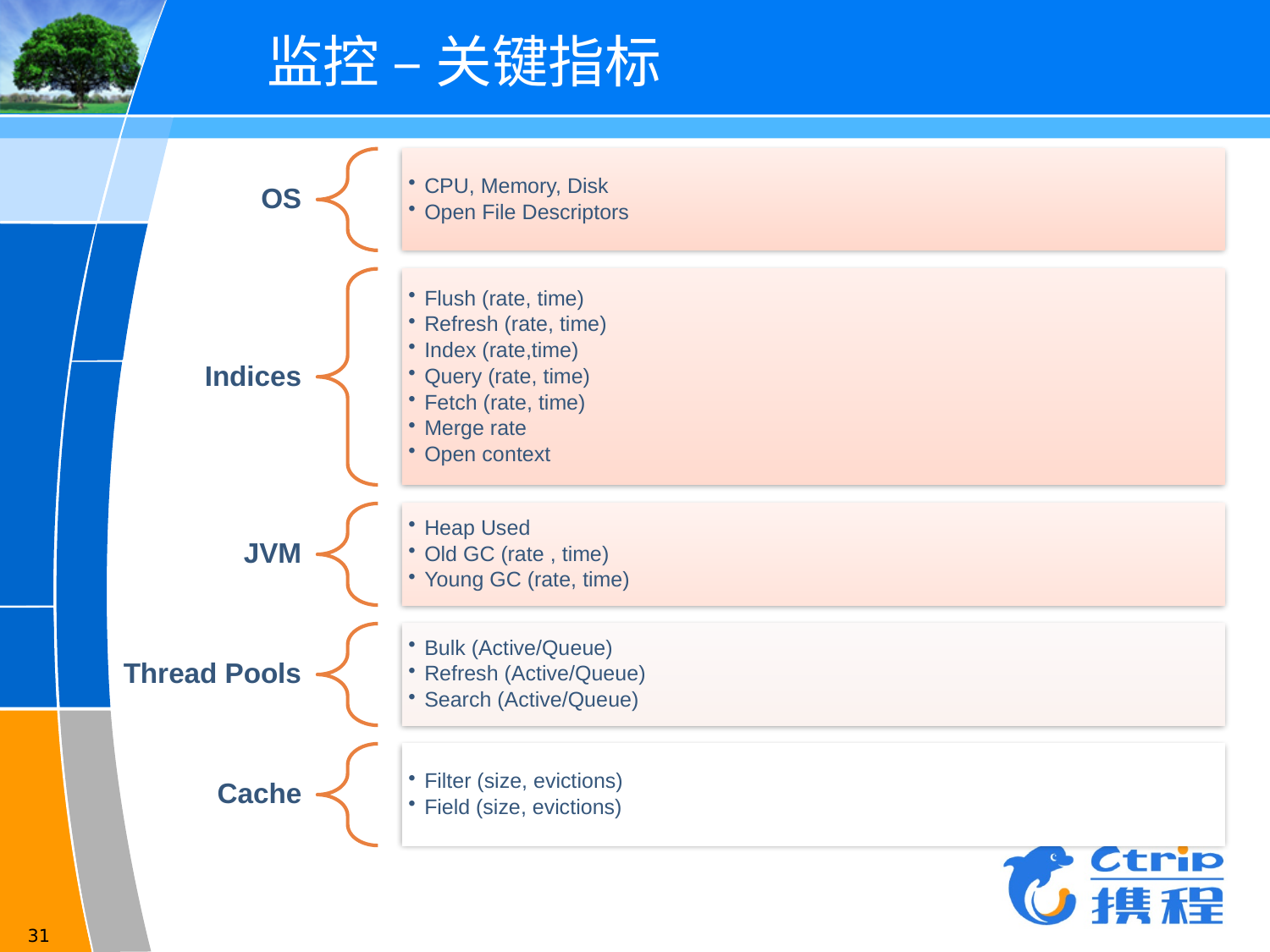

# 监控 – 关键指标
OS
CPU, Memory, Disk
Open File Descriptors
Indices
Flush (rate, time)
Refresh (rate, time)
Index (rate,time)
Query (rate, time)
Fetch (rate, time)
Merge rate
Open context
JVM
Heap Used
Old GC (rate , time)
Young GC (rate, time)
Thread Pools
Bulk (Active/Queue)
Refresh (Active/Queue)
Search (Active/Queue)
Cache
Filter (size, evictions)
Field (size, evictions)

31